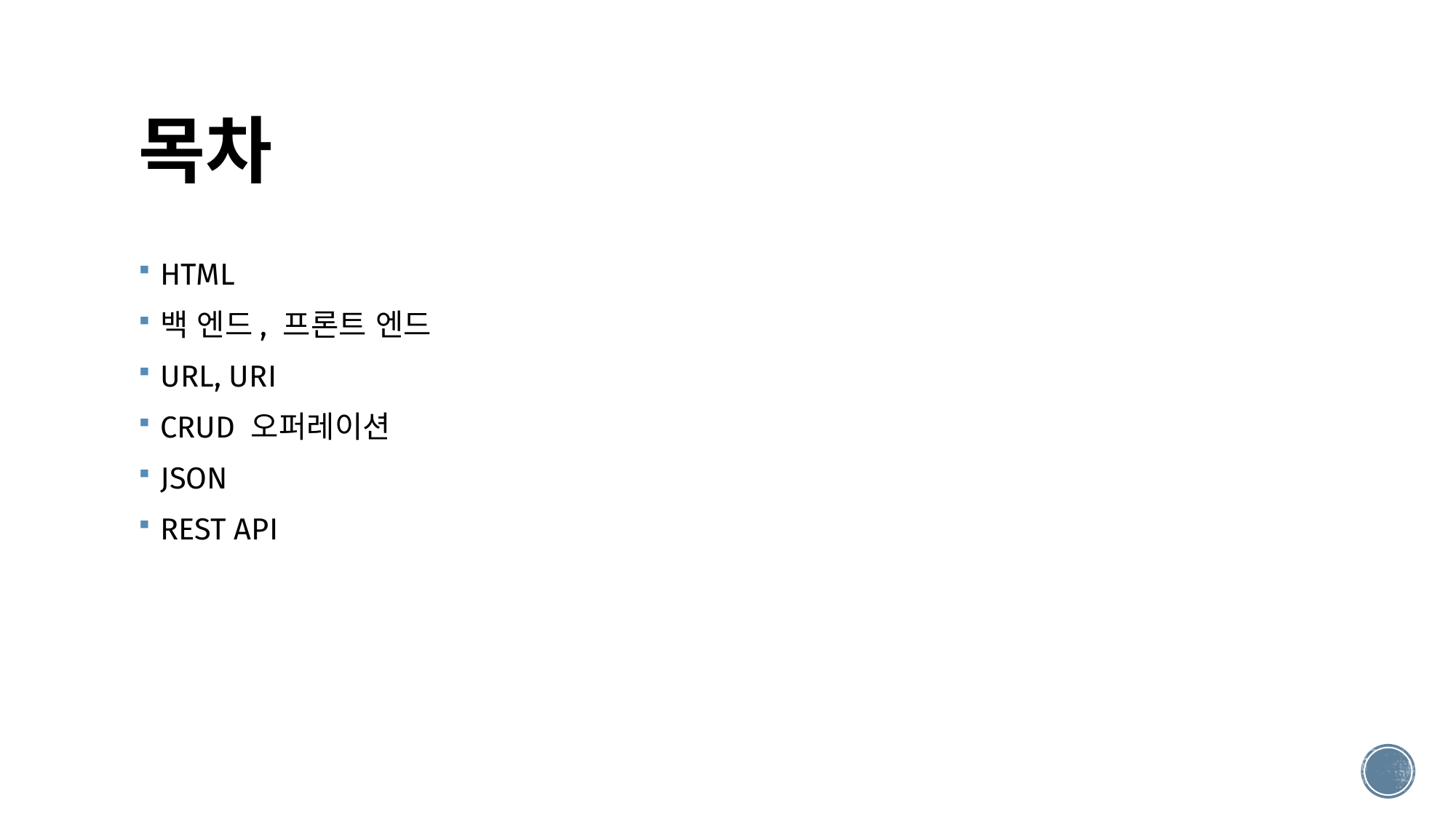

# 목차
HTML
백 엔드, 프론트 엔드
URL, URI
CRUD 오퍼레이션
JSON
REST API